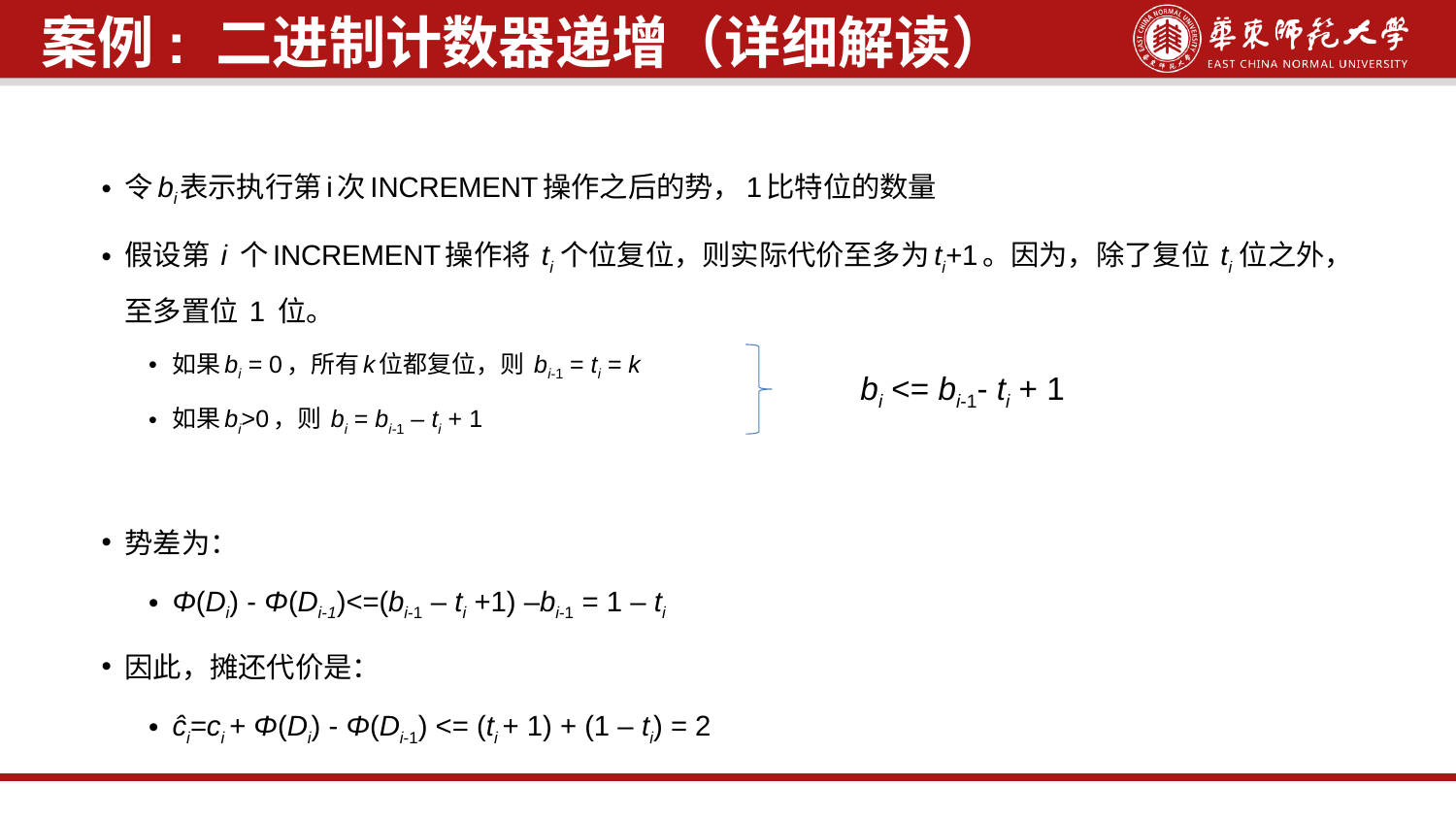

案例: 二进制计数器递增（详细解读）
令bi表示执行第i次INCREMENT操作之后的势，1比特位的数量
假设第 i 个INCREMENT操作将 ti 个位复位，则实际代价至多为ti+1。因为，除了复位 ti 位之外，至多置位 1 位。
如果bi = 0，所有k位都复位，则 bi-1 = ti = k
如果bi>0，则 bi = bi-1 – ti + 1

势差为：
Φ(Di) - Φ(Di-1)<=(bi-1 – ti +1) –bi-1 = 1 – ti
因此，摊还代价是：
ĉi=ci + Φ(Di) - Φ(Di-1) <= (ti + 1) + (1 – ti) = 2

bi <= bi-1- ti + 1